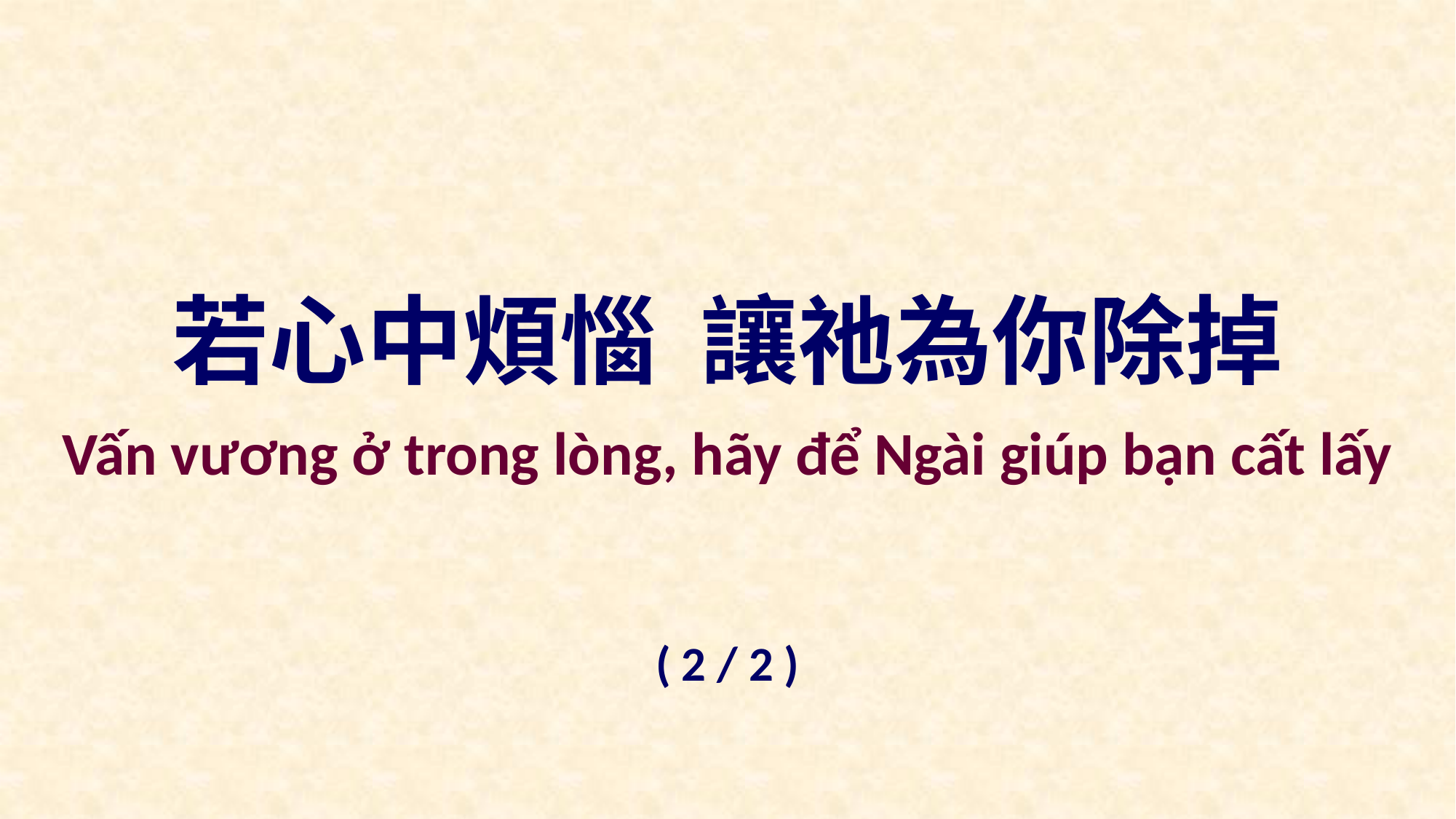

若心中煩惱  讓祂為你除掉
Vấn vương ở trong lòng, hãy để Ngài giúp bạn cất lấy
( 2 / 2 )